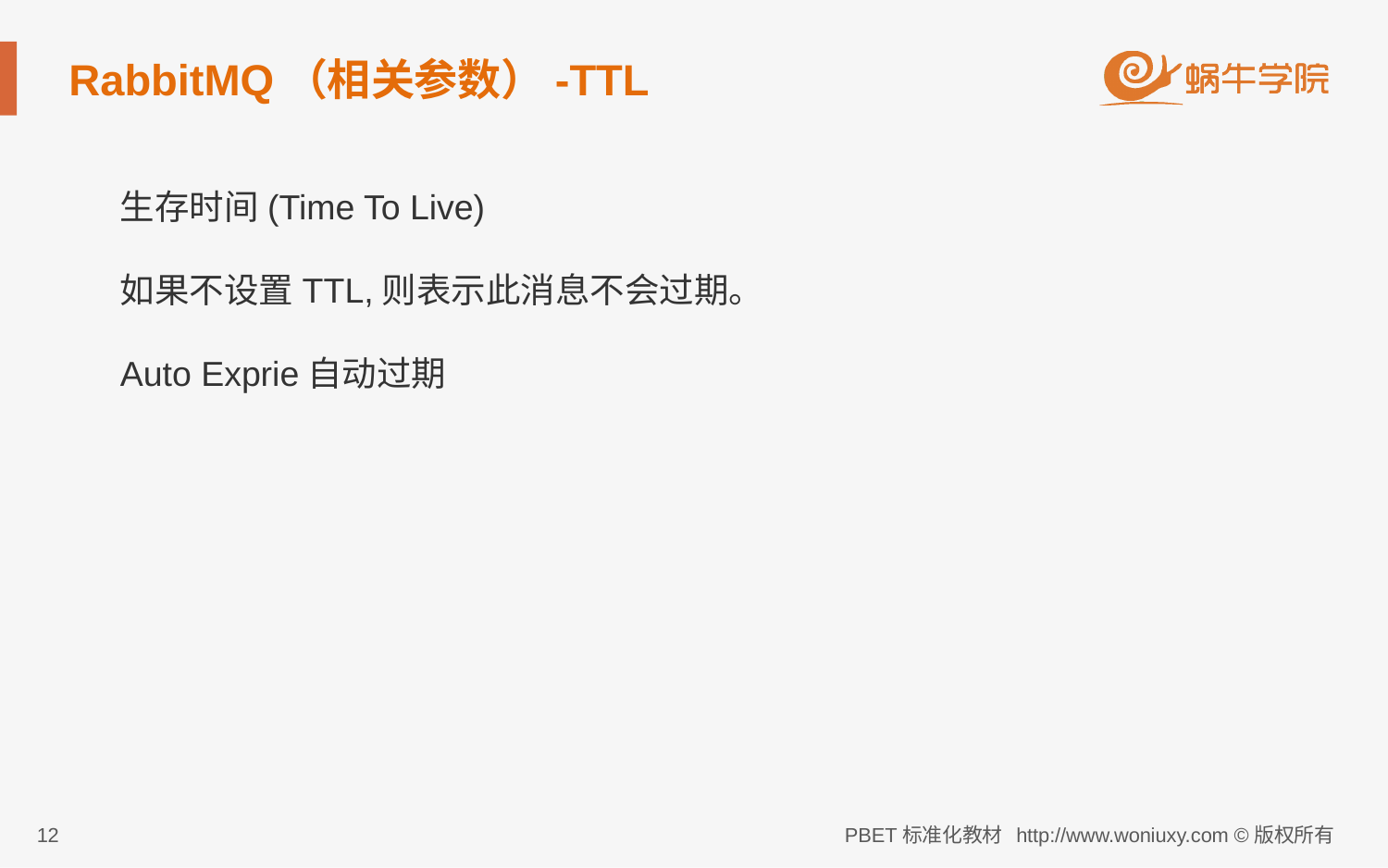

# RabbitMQ（相关参数）-TTL
生存时间(Time To Live)

如果不设置TTL,则表示此消息不会过期。

Auto Exprie自动过期